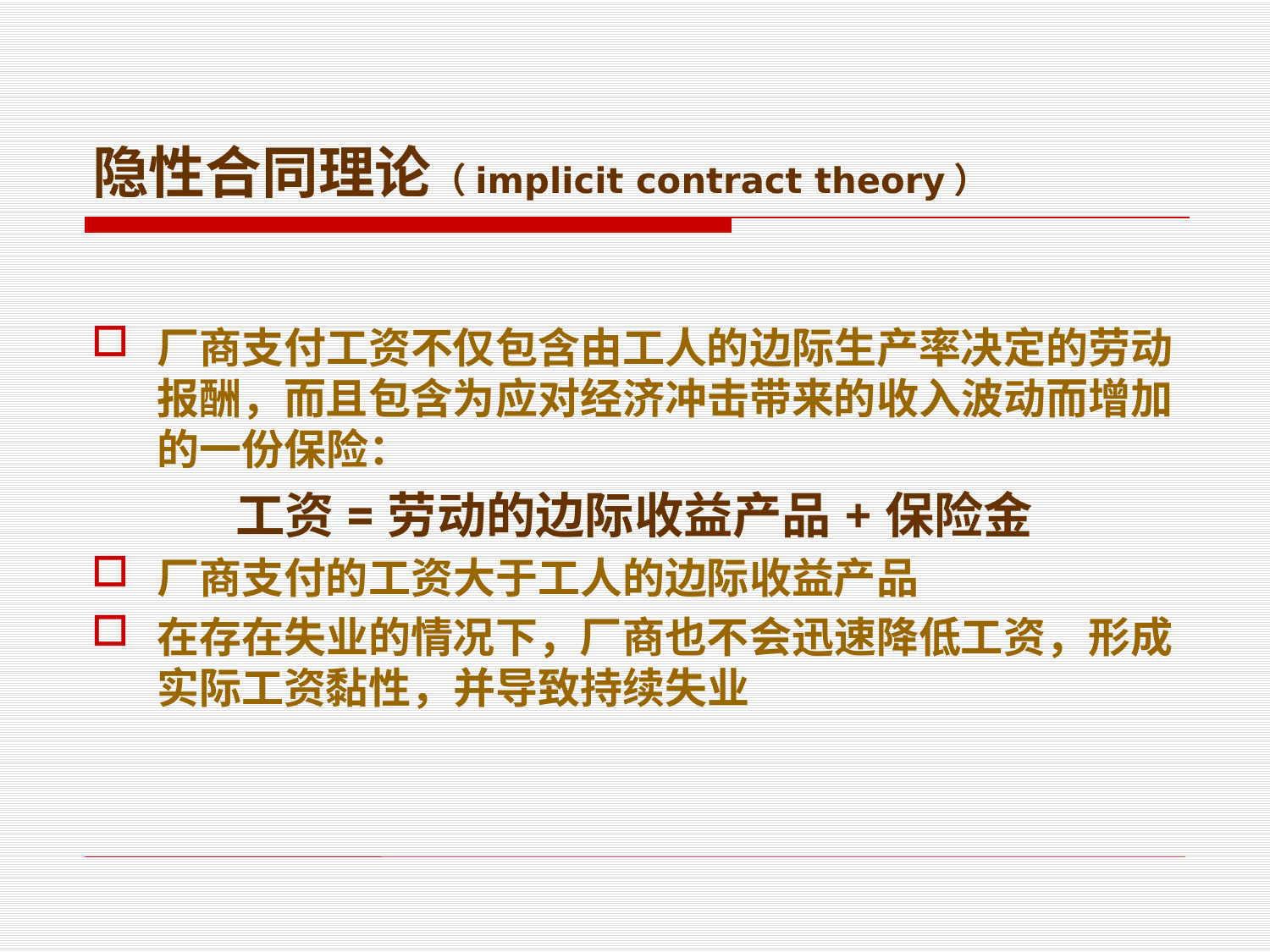

# 隐性合同理论（implicit contract theory）

厂商支付工资不仅包含由工人的边际生产率决定的劳动报酬，而且包含为应对经济冲击带来的收入波动而增加的一份保险：
工资=劳动的边际收益产品+保险金
厂商支付的工资大于工人的边际收益产品
在存在失业的情况下，厂商也不会迅速降低工资，形成实际工资黏性，并导致持续失业